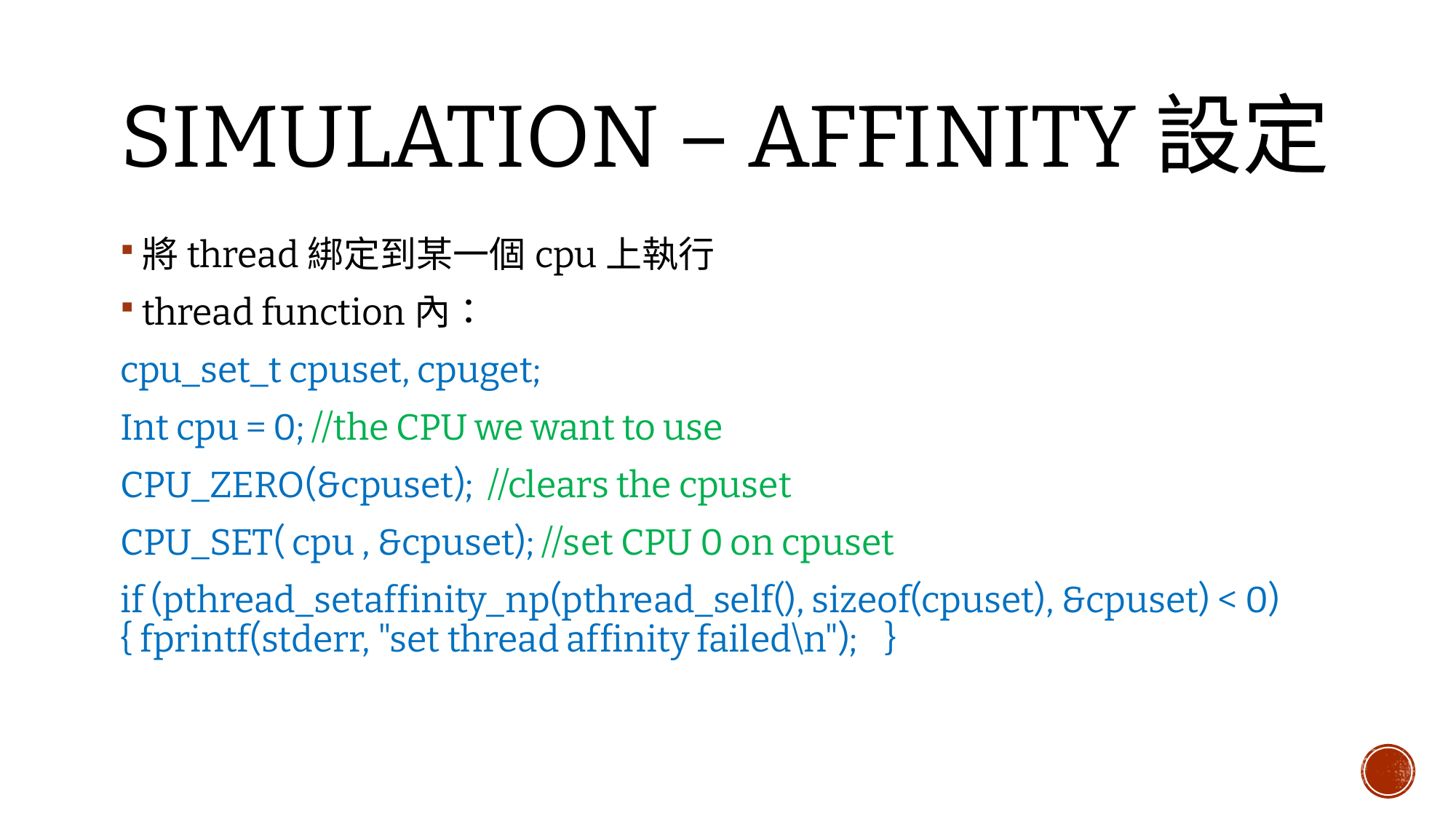

Simulation – Affinity設定
將thread綁定到某一個cpu上執行
thread function內：
cpu_set_t cpuset, cpuget;
Int cpu = 0; //the CPU we want to use
CPU_ZERO(&cpuset);  //clears the cpuset
CPU_SET( cpu , &cpuset); //set CPU 0 on cpuset
if (pthread_setaffinity_np(pthread_self(), sizeof(cpuset), &cpuset) < 0) { fprintf(stderr, "set thread affinity failed\n");	}